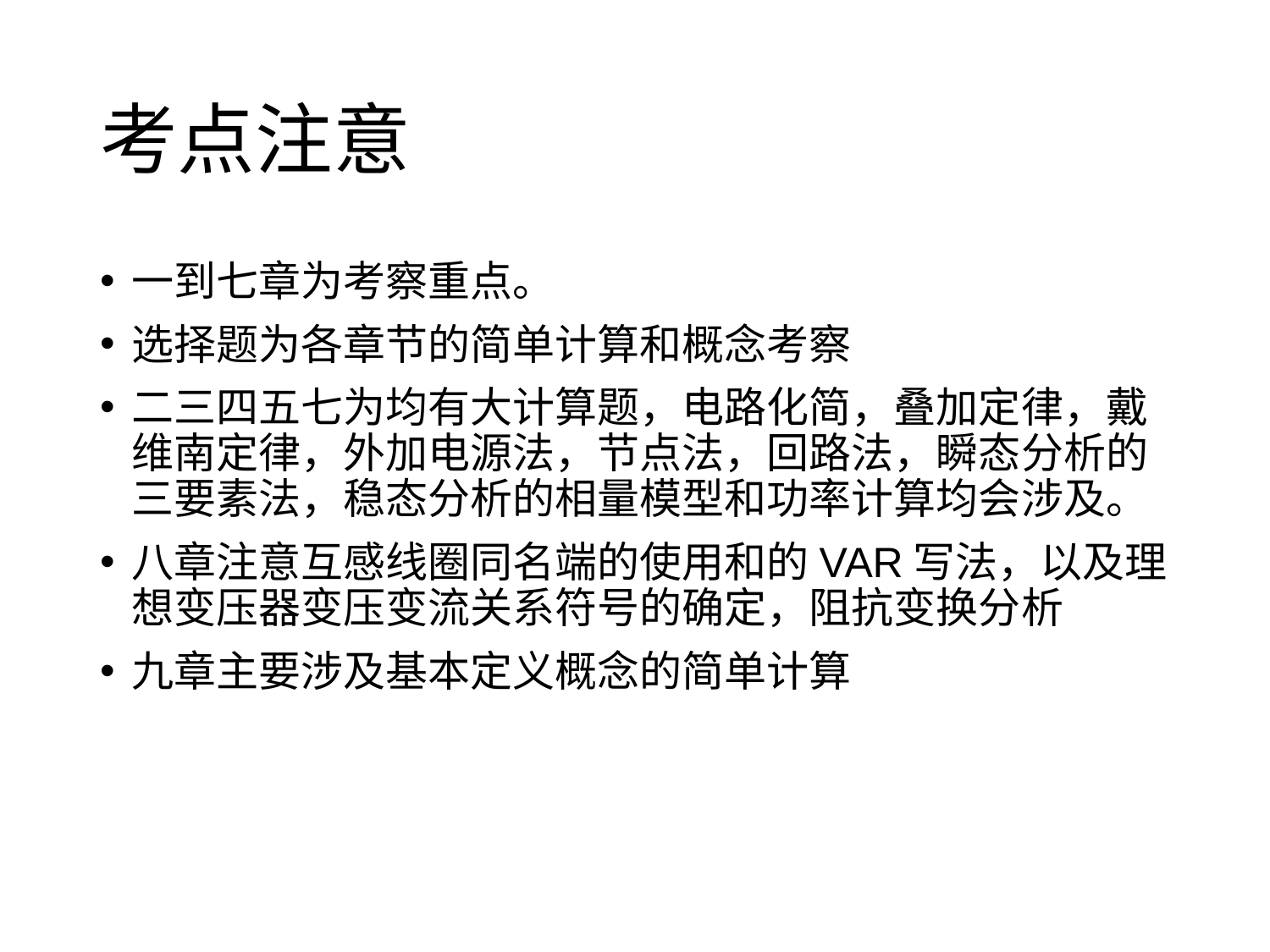

# 考点注意
一到七章为考察重点。
选择题为各章节的简单计算和概念考察
二三四五七为均有大计算题，电路化简，叠加定律，戴维南定律，外加电源法，节点法，回路法，瞬态分析的三要素法，稳态分析的相量模型和功率计算均会涉及。
八章注意互感线圈同名端的使用和的VAR写法，以及理想变压器变压变流关系符号的确定，阻抗变换分析
九章主要涉及基本定义概念的简单计算